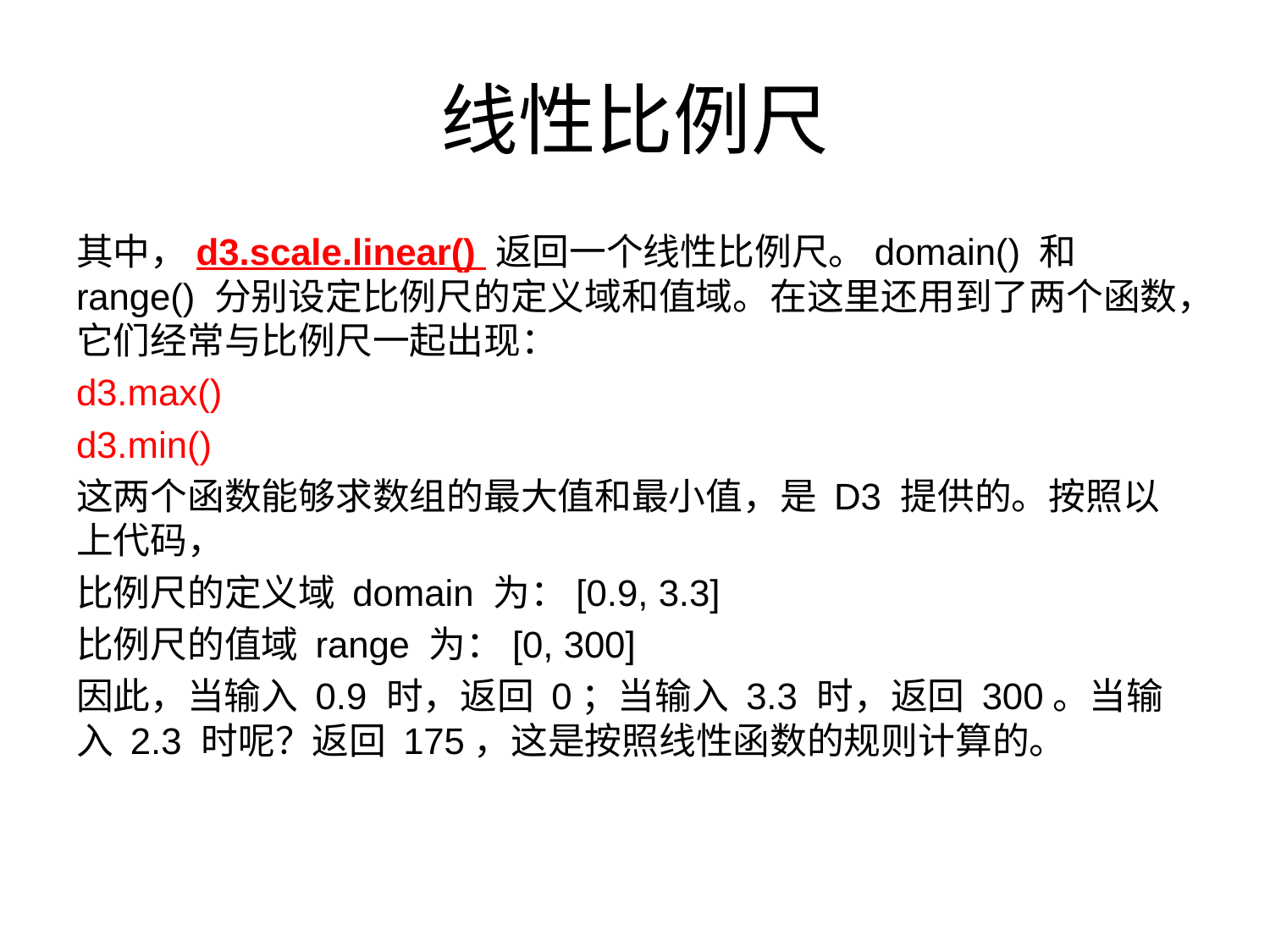

# 线性比例尺
其中，d3.scale.linear() 返回一个线性比例尺。domain() 和 range() 分别设定比例尺的定义域和值域。在这里还用到了两个函数，它们经常与比例尺一起出现：
d3.max()
d3.min()
这两个函数能够求数组的最大值和最小值，是 D3 提供的。按照以上代码，
比例尺的定义域 domain 为：[0.9, 3.3]
比例尺的值域 range 为：[0, 300]
因此，当输入 0.9 时，返回 0；当输入 3.3 时，返回 300。当输入 2.3 时呢？返回 175，这是按照线性函数的规则计算的。